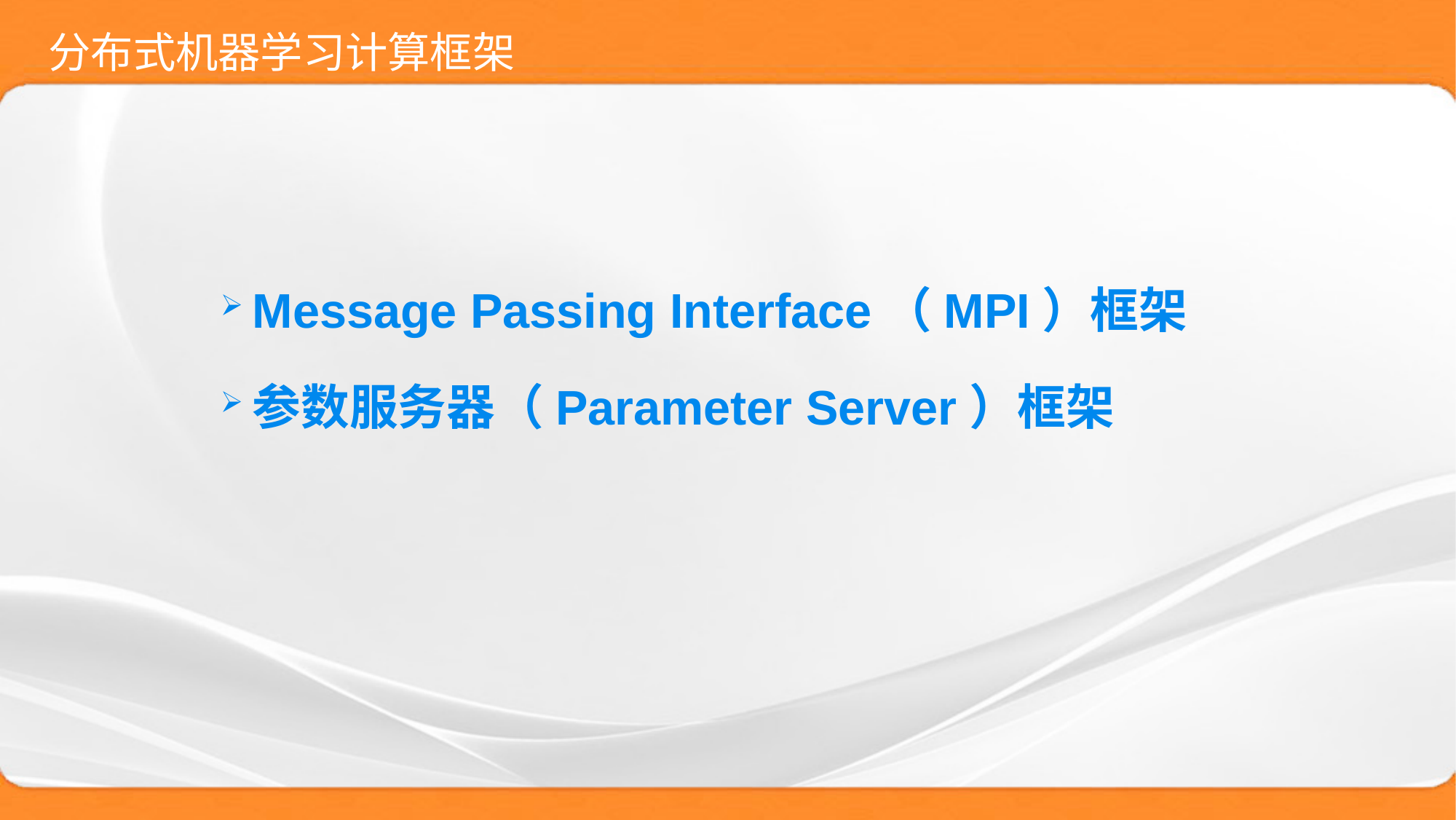

# 分布式机器学习计算框架
Message Passing Interface（MPI）框架
参数服务器（Parameter Server）框架